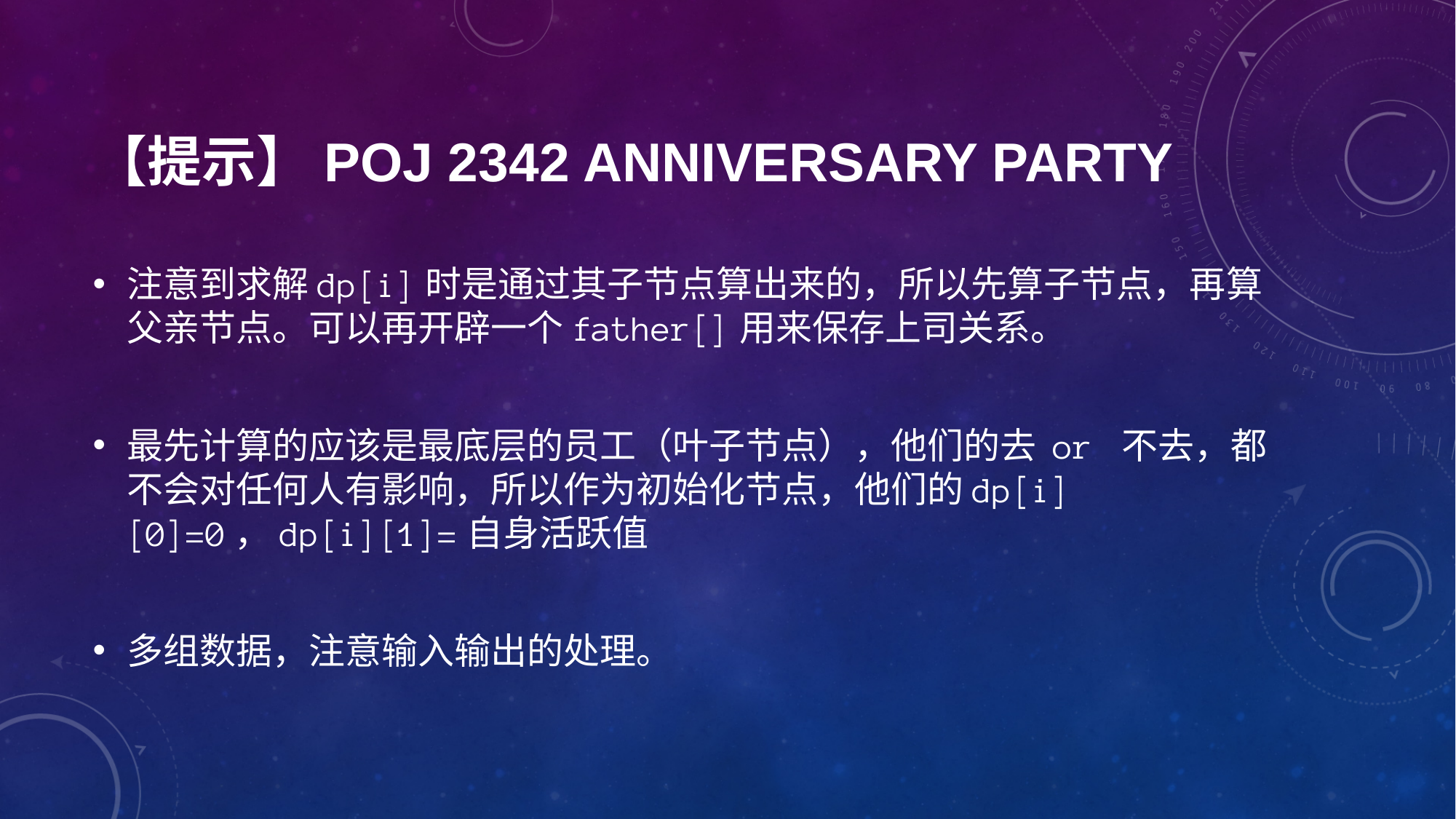

# 【提示】POJ 2342 Anniversary party
注意到求解dp[i]时是通过其子节点算出来的，所以先算子节点，再算父亲节点。可以再开辟一个father[]用来保存上司关系。

最先计算的应该是最底层的员工（叶子节点），他们的去 or 不去，都不会对任何人有影响，所以作为初始化节点，他们的dp[i][0]=0，dp[i][1]=自身活跃值

多组数据，注意输入输出的处理。